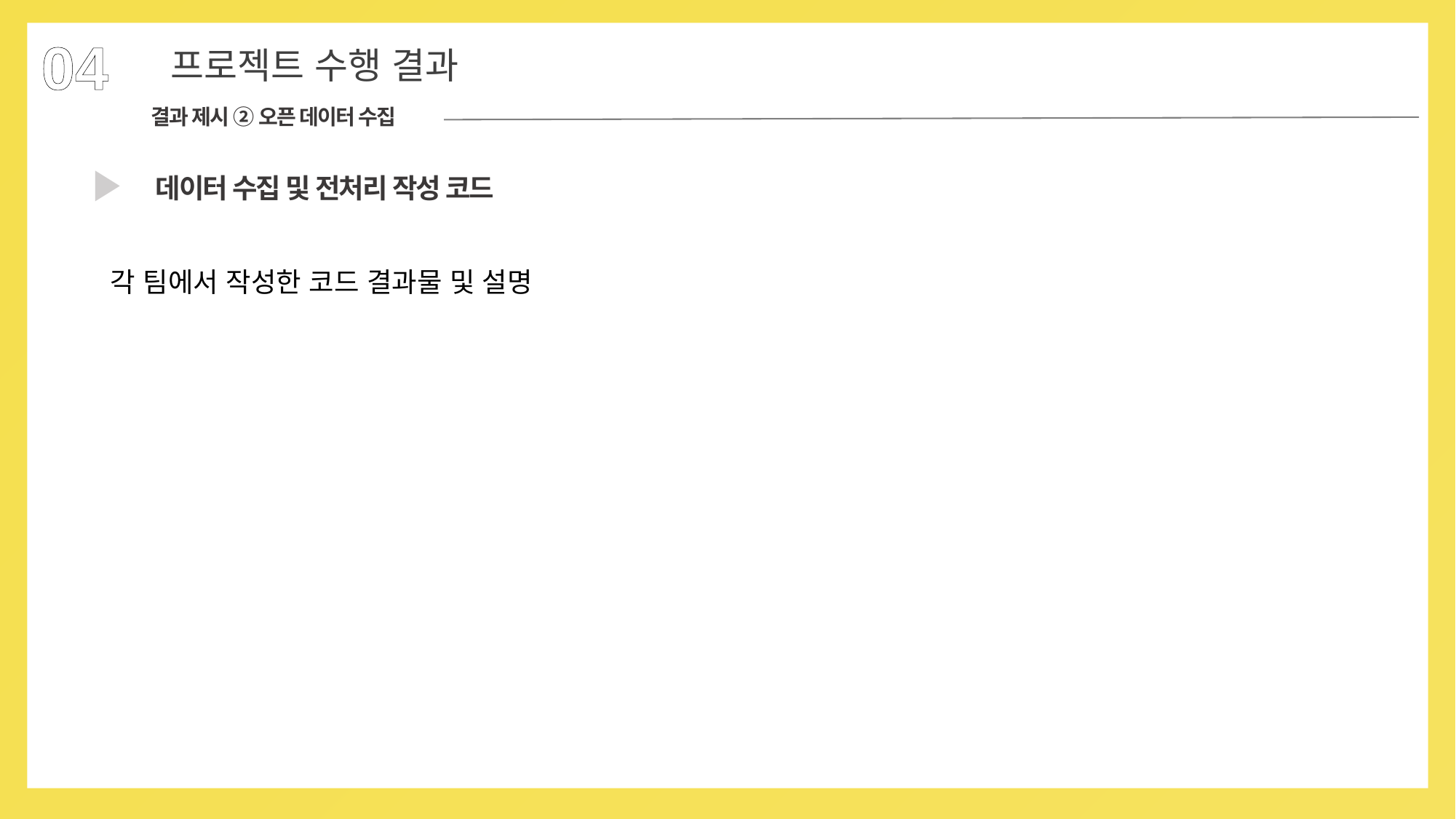

04
프로젝트 수행 결과
결과 제시 ② 오픈 데이터 수집
▶
데이터 수집 및 전처리 작성 코드
각 팀에서 작성한 코드 결과물 및 설명